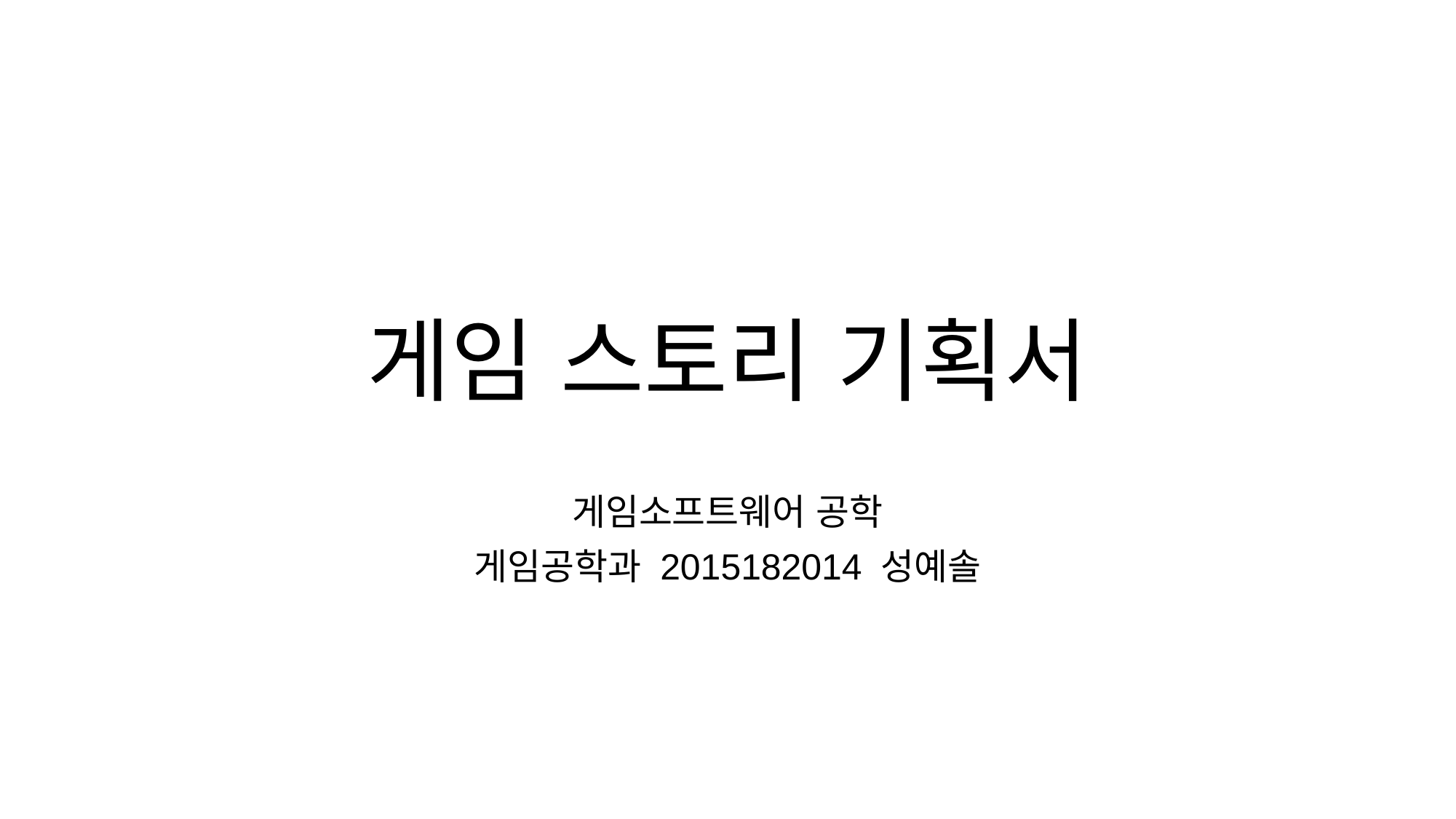

# 게임 스토리 기획서
게임소프트웨어 공학
게임공학과 2015182014 성예솔